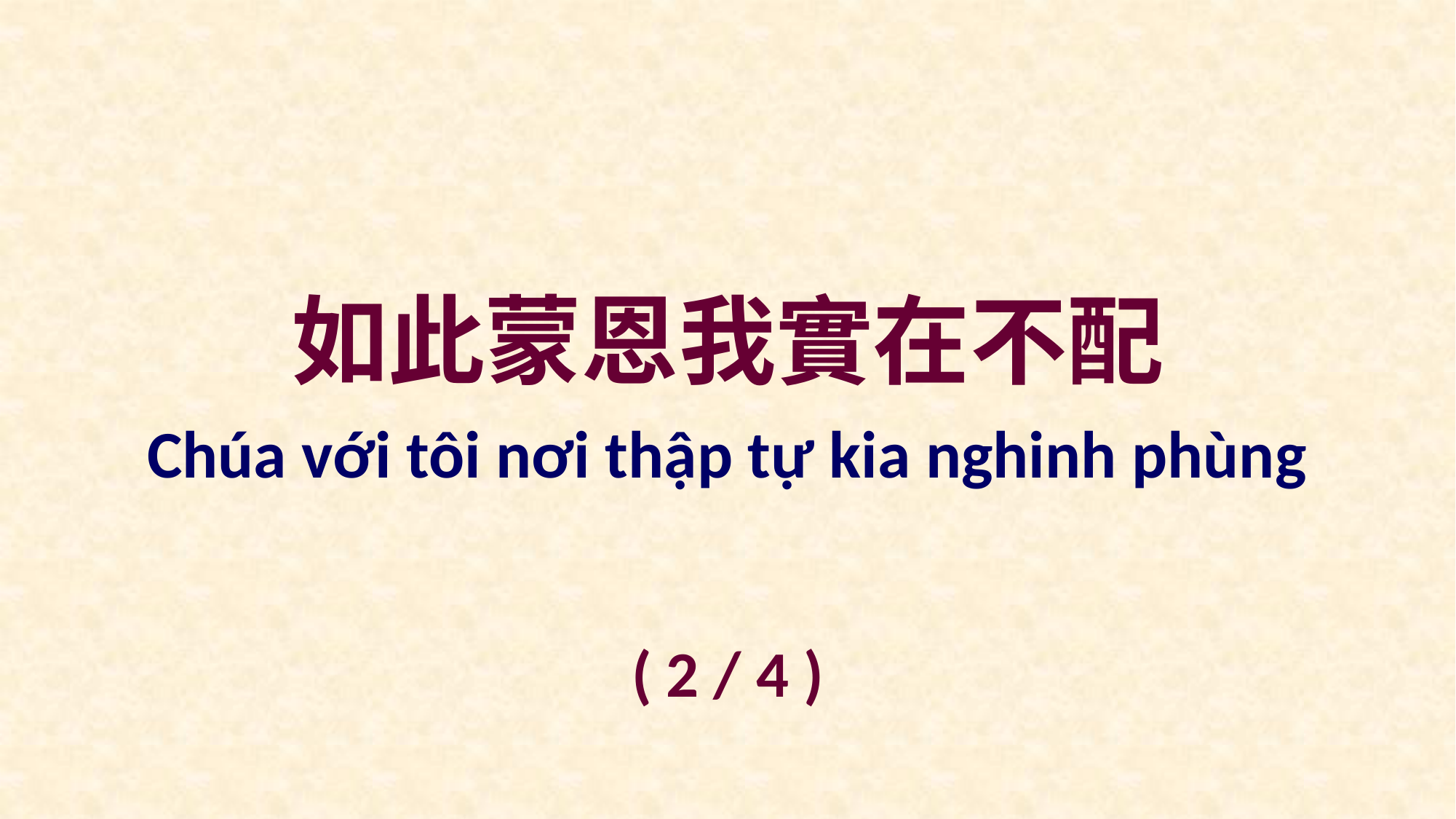

如此蒙恩我實在不配
Chúa với tôi nơi thập tự kia nghinh phùng
( 2 / 4 )